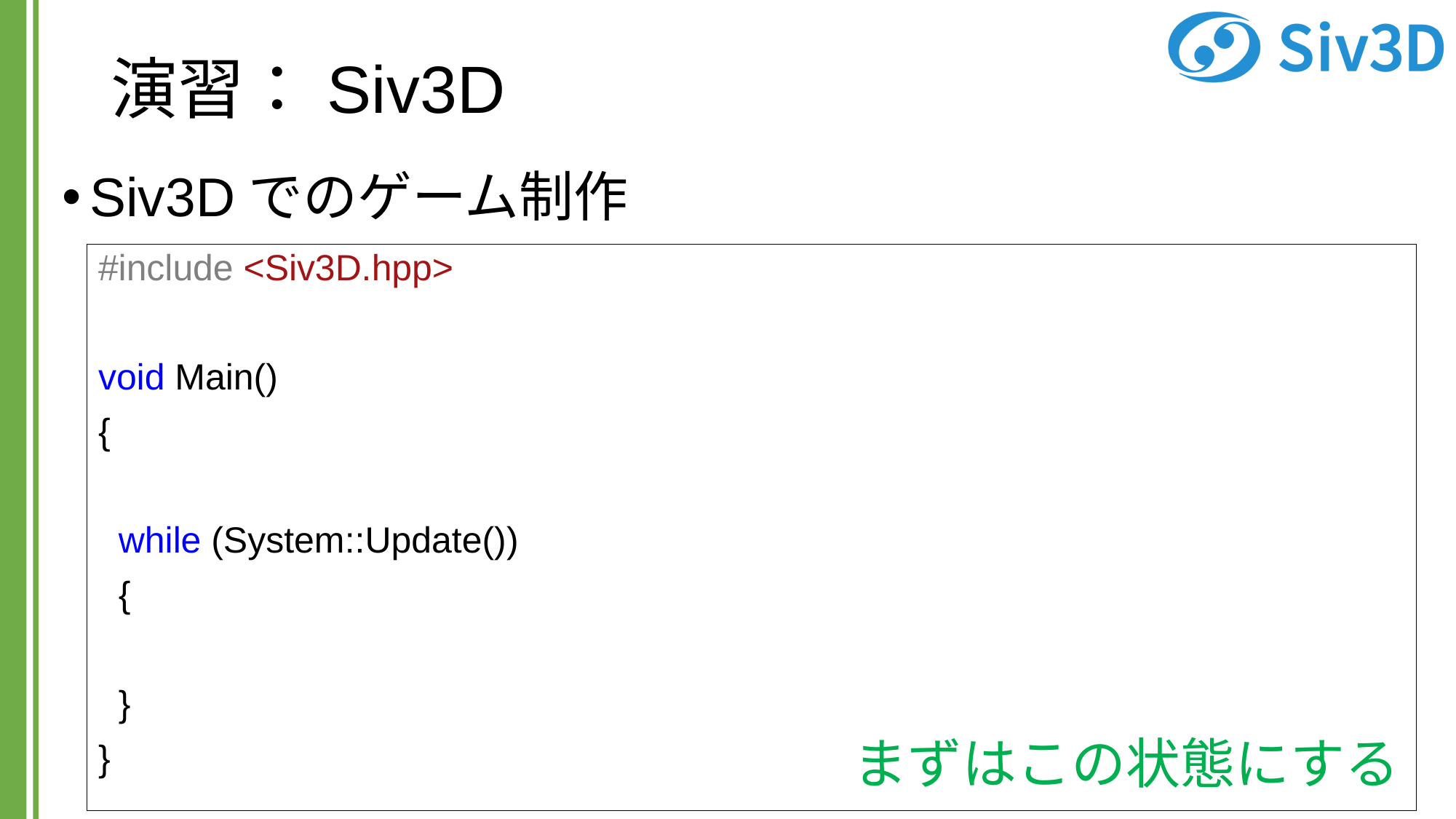

# 演習：Siv3D
Siv3Dでのゲーム制作
#include <Siv3D.hpp>

void Main()
{

  while (System::Update())
  {

  }
}
まずはこの状態にする